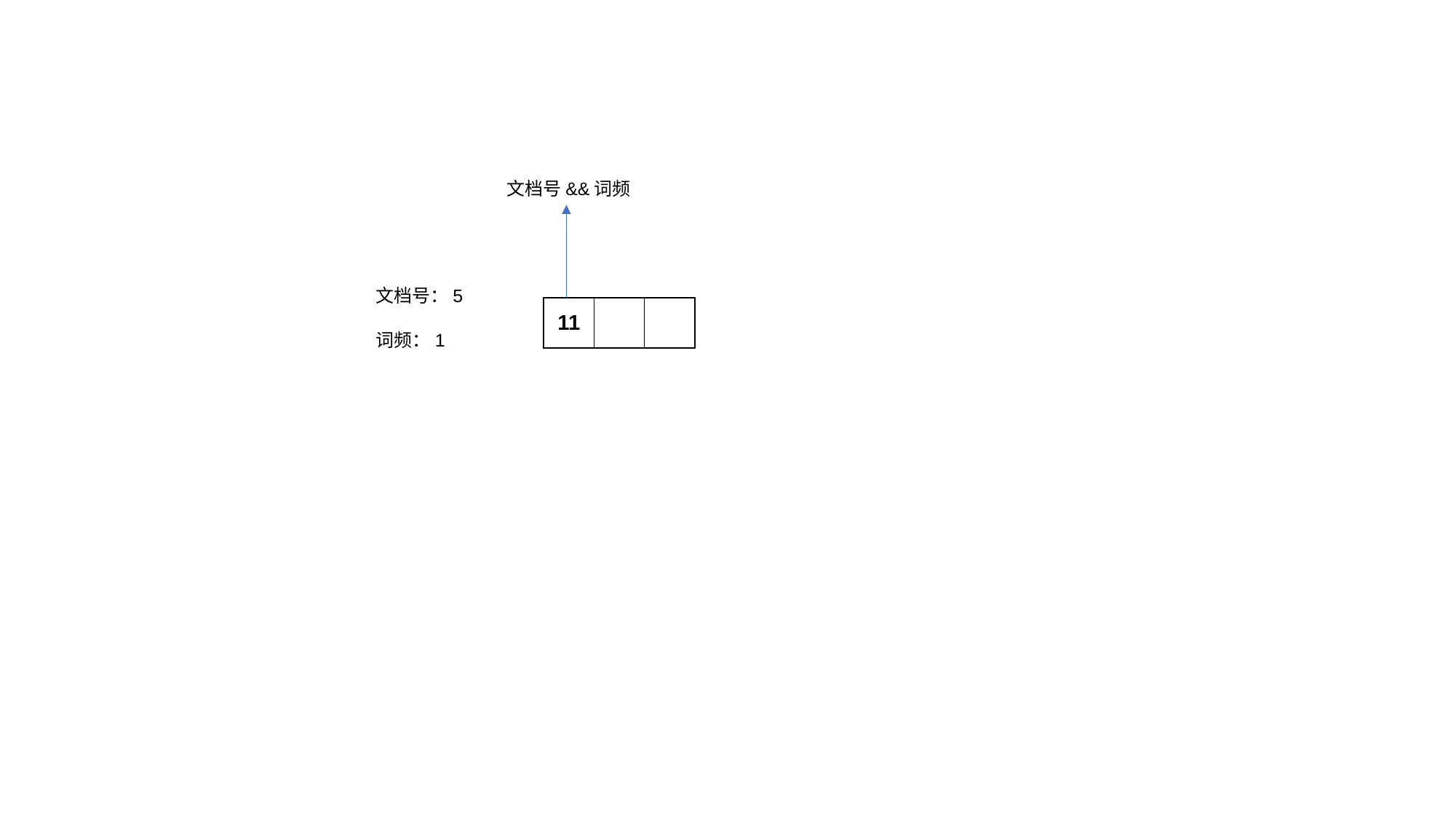

文档号&&词频
文档号：5
| 11 |  |  |
| --- | --- | --- |
词频：1